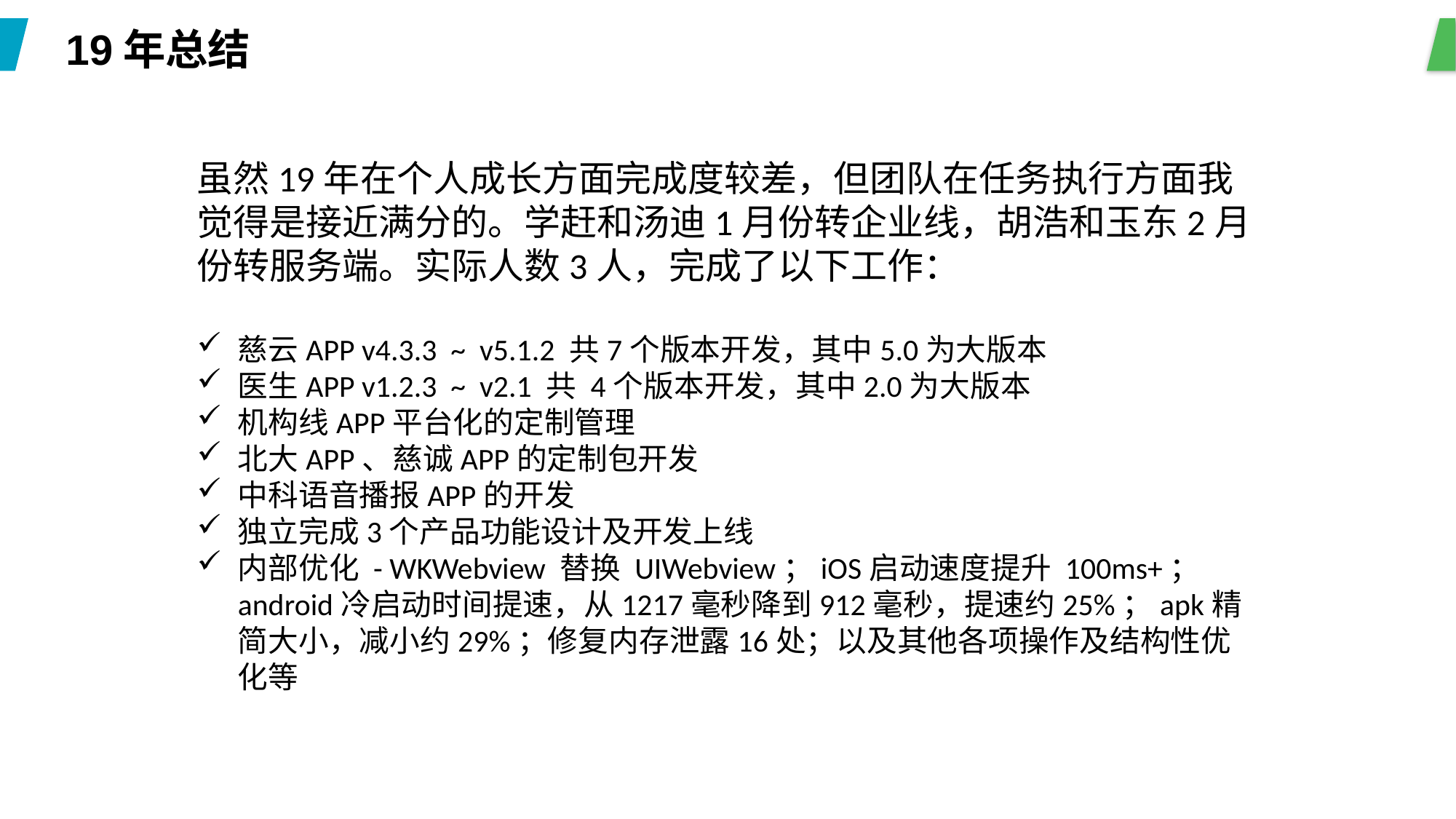

19年总结
虽然19年在个人成长方面完成度较差，但团队在任务执行方面我觉得是接近满分的。学赶和汤迪1月份转企业线，胡浩和玉东2月份转服务端。实际人数3人，完成了以下工作：

慈云APP v4.3.3  ~  v5.1.2 共7个版本开发，其中5.0为大版本
医生APP v1.2.3  ~  v2.1 共 4个版本开发，其中2.0为大版本
机构线APP平台化的定制管理
北大APP、慈诚APP的定制包开发
中科语音播报APP的开发
独立完成3个产品功能设计及开发上线
内部优化 - WKWebview 替换 UIWebview；iOS启动速度提升 100ms+；android冷启动时间提速，从1217毫秒降到912毫秒，提速约25%；apk精简大小，减小约29%；修复内存泄露16处；以及其他各项操作及结构性优化等